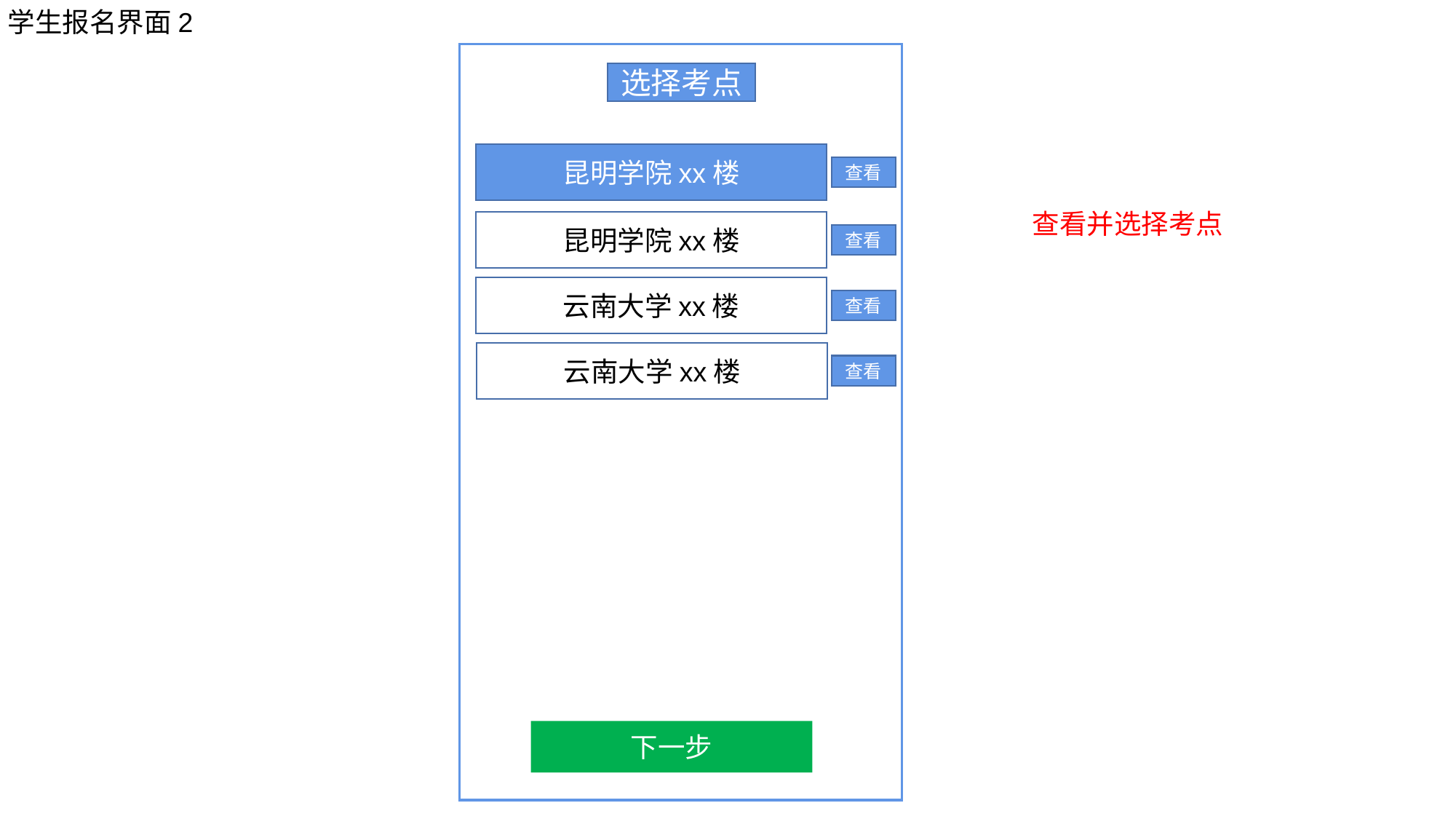

学生报名界面2

选择考点
昆明学院xx楼
查看
查看并选择考点
昆明学院xx楼
查看
云南大学xx楼
查看
云南大学xx楼
查看
下一步